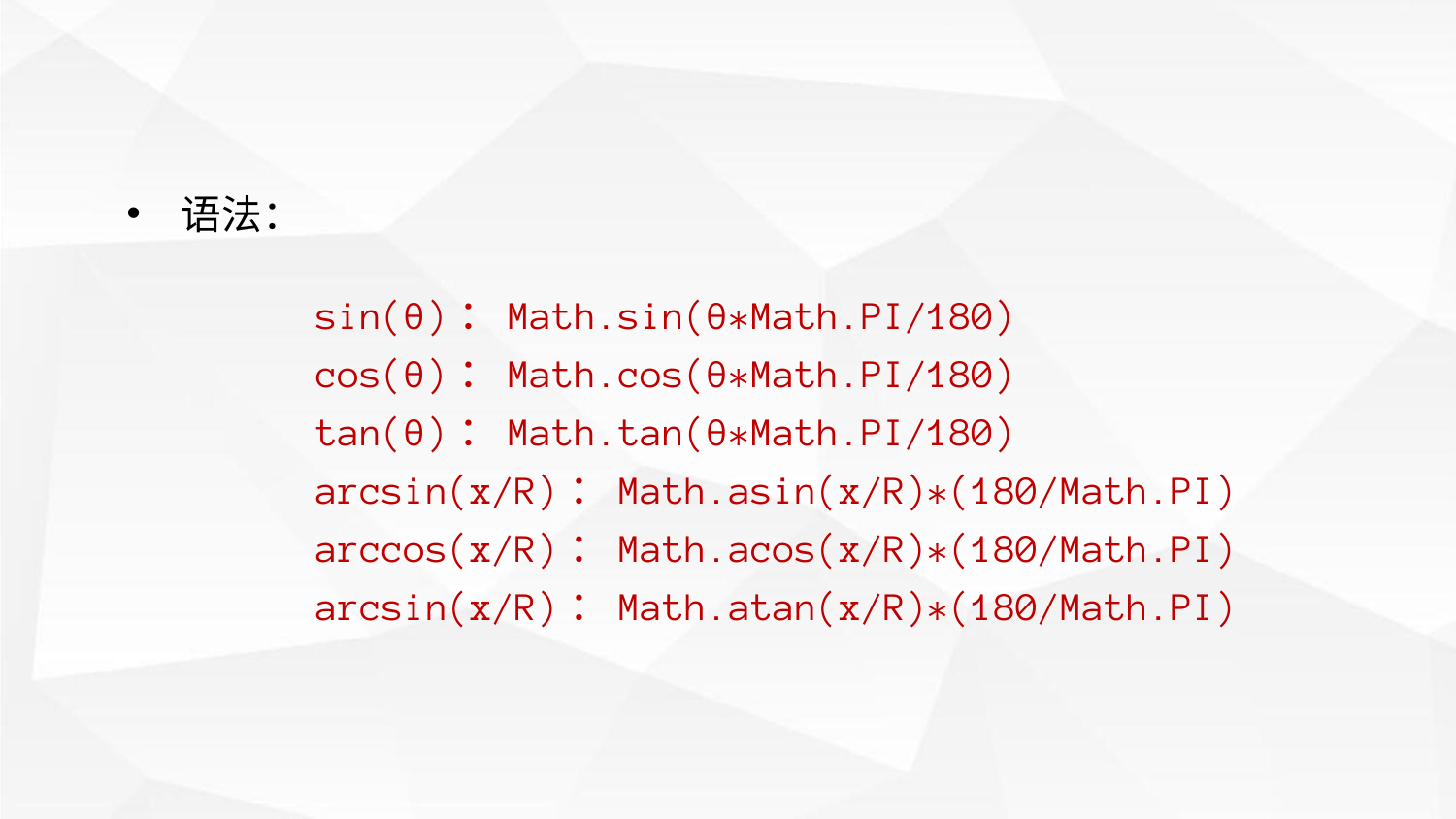

语法：
sin⁡(θ)：Math.sin(θ*Math.PI/180)
cos⁡(θ)：Math.cos(θ*Math.PI/180)
tan⁡(θ)：Math.tan(θ*Math.PI/180)
arcsin⁡(x/R)：Math.asin(x/R)*(180/Math.PI)
arccos⁡(x/R)：Math.acos(x/R)*(180/Math.PI)
arcsin⁡(x/R)：Math.atan(x/R)*(180/Math.PI)